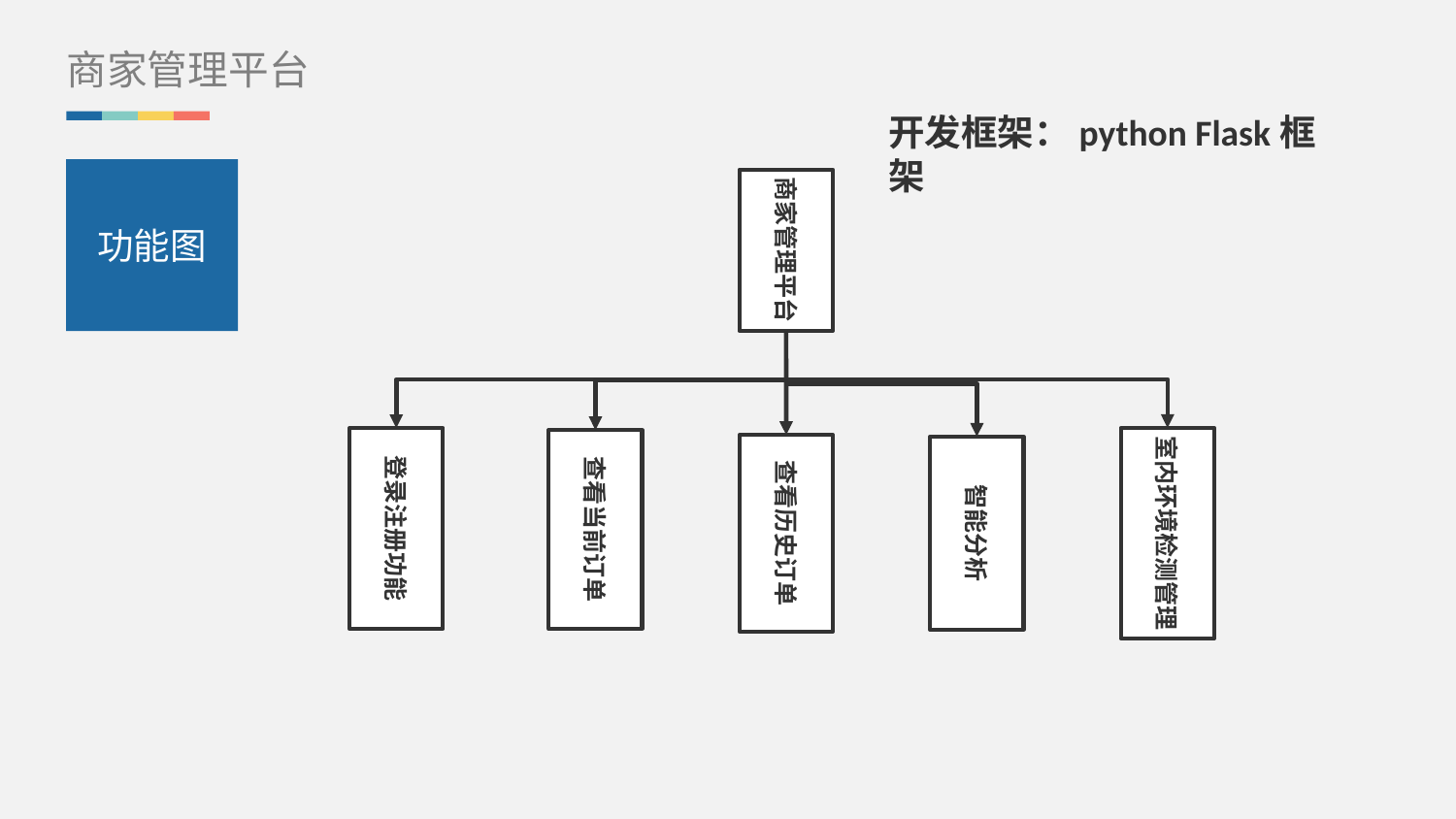

商家管理平台
开发框架：python Flask框架

功能图
商家管理平台
室内环境检测管理
登录注册功能
查看当前订单
查看历史订单
智能分析